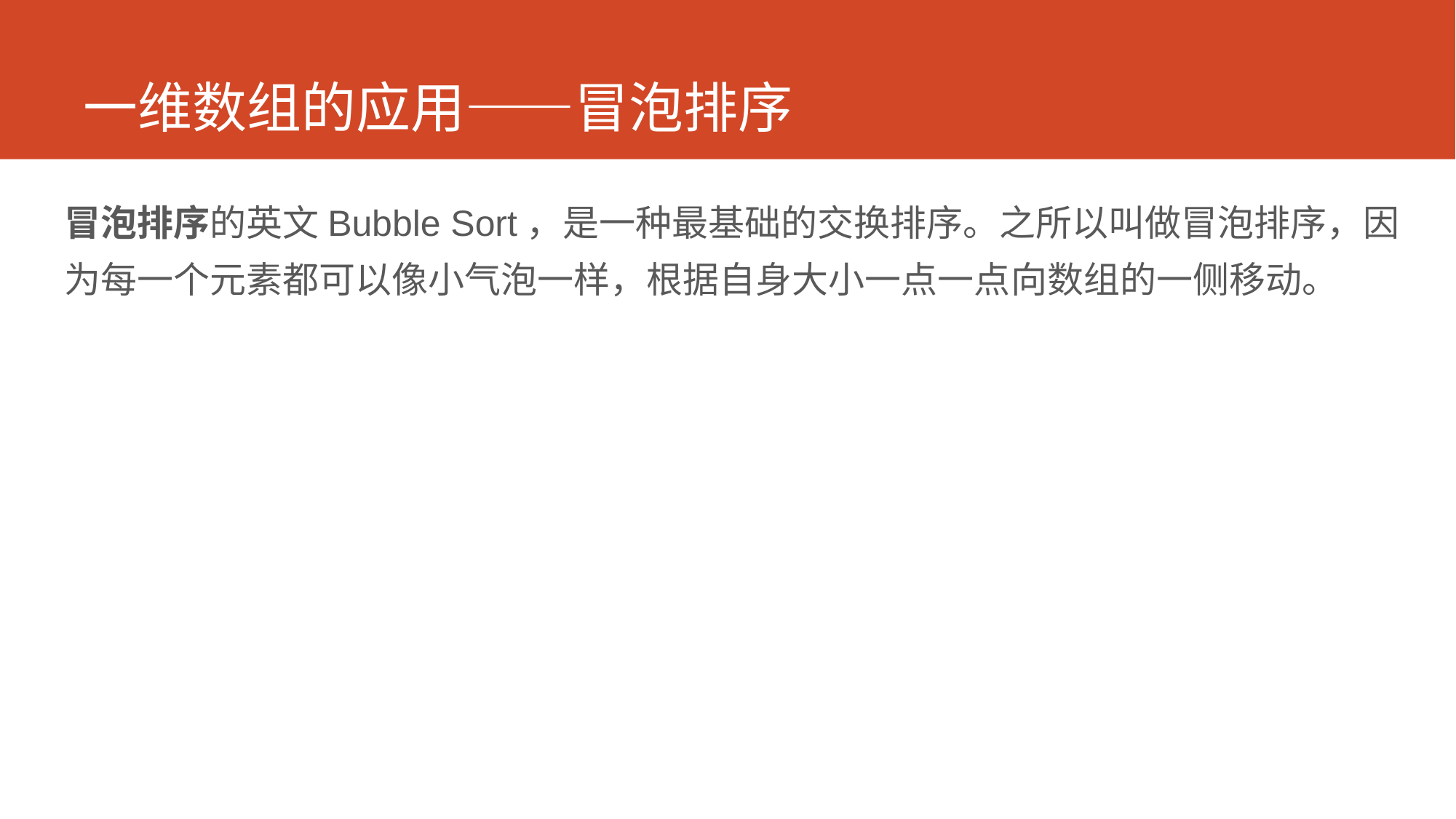

# 一维数组的应用——冒泡排序
冒泡排序的英文Bubble Sort，是一种最基础的交换排序。之所以叫做冒泡排序，因为每一个元素都可以像小气泡一样，根据自身大小一点一点向数组的一侧移动。